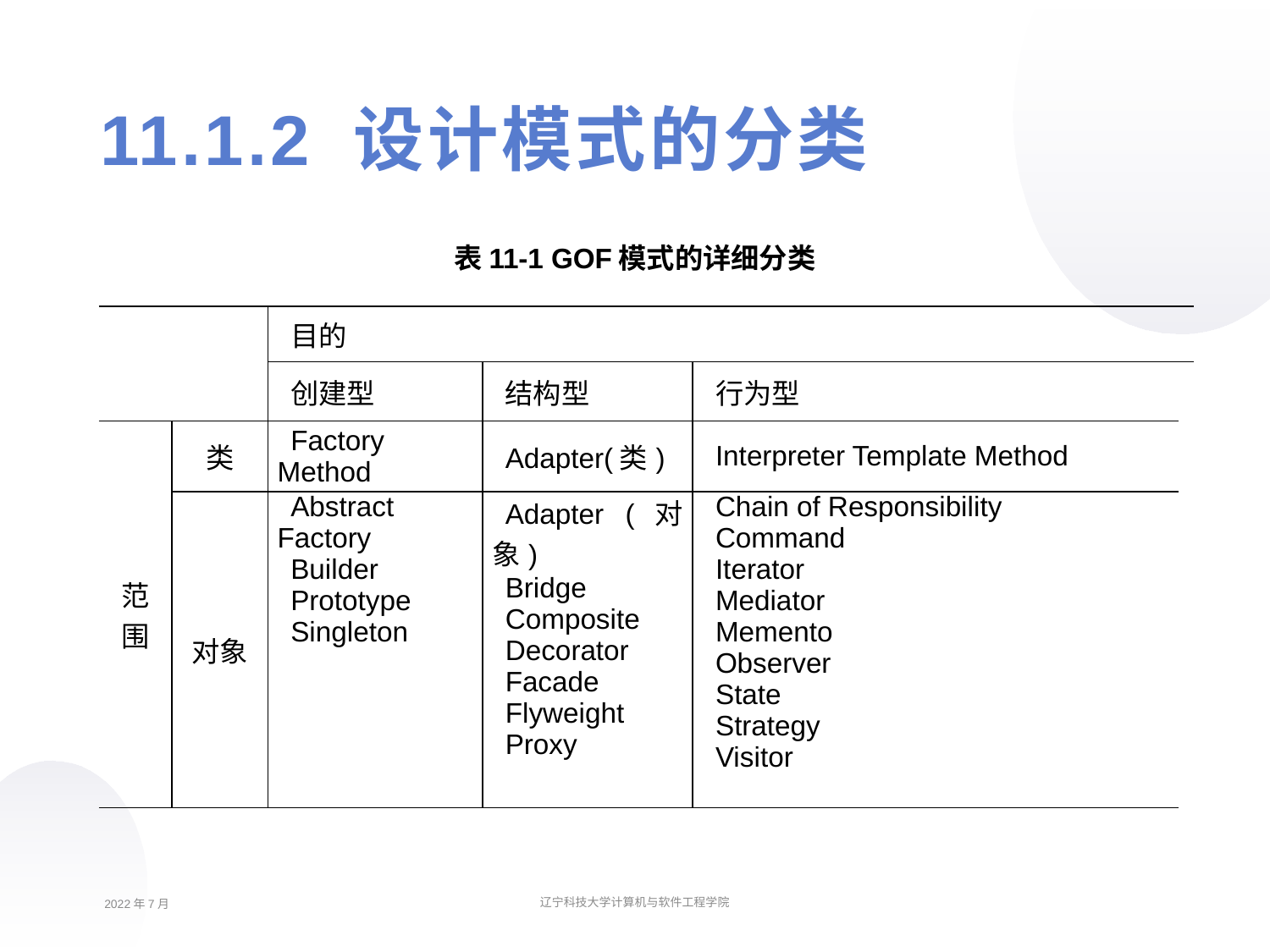

11.1.2 设计模式的分类
表11-1 GOF模式的详细分类
|  |  | 目的 |  |  |  |
| --- | --- | --- | --- | --- | --- |
|  |  | 创建型 | 结构型 | 行为型 |  |
| 范 围 | 类 | Factory Method | Adapter(类) | Interpreter Template Method |  |
|  | 对象 | Abstract Factory Builder Prototype Singleton | Adapter (对象) Bridge Composite Decorator Facade Flyweight Proxy | Chain of Responsibility Command Iterator Mediator Memento Observer State Strategy Visitor |  |

2022年7月
辽宁科技大学计算机与软件工程学院
13